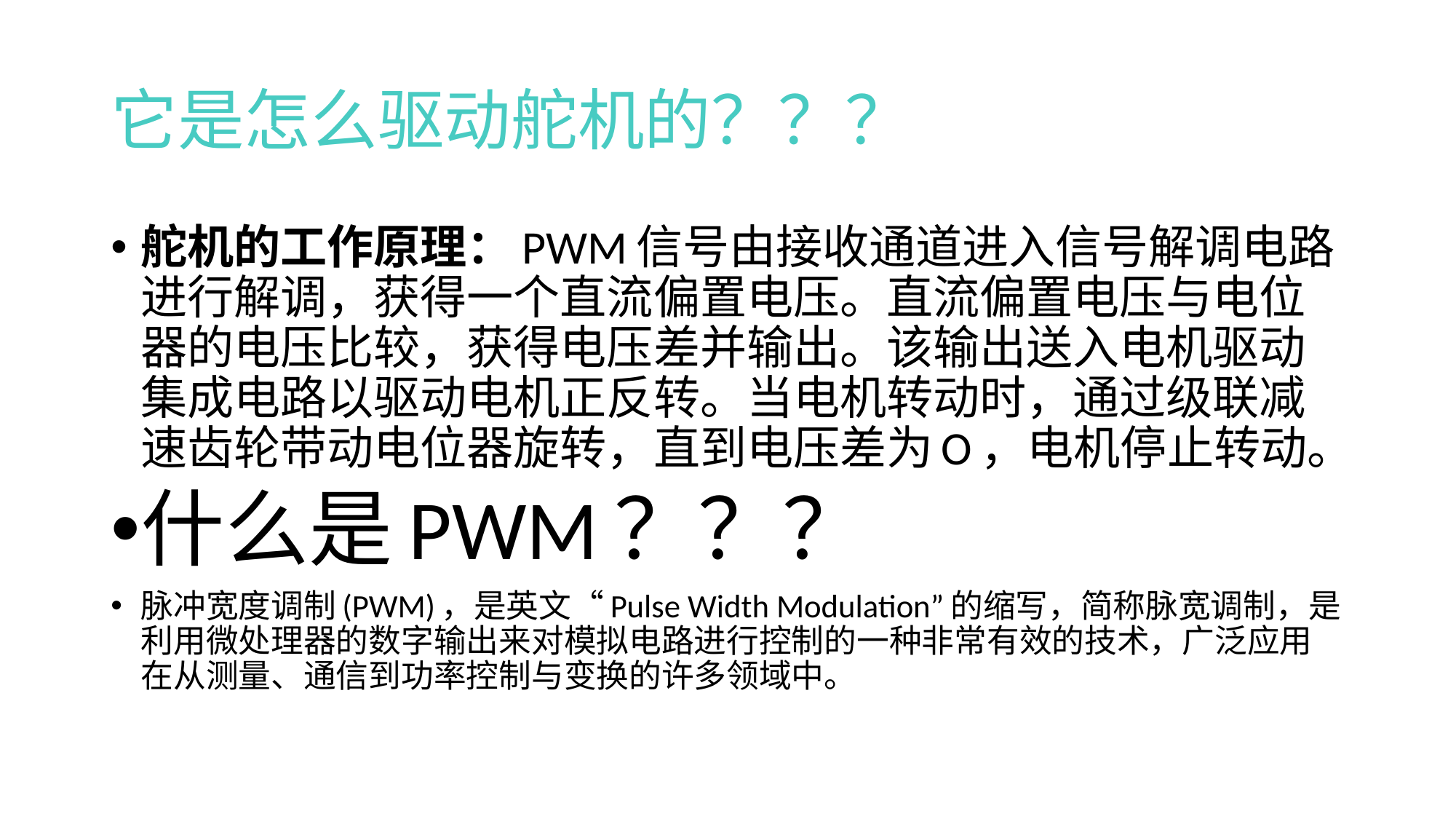

# 它是怎么驱动舵机的？？？
舵机的工作原理：PWM信号由接收通道进入信号解调电路进行解调，获得一个直流偏置电压。直流偏置电压与电位器的电压比较，获得电压差并输出。该输出送入电机驱动集成电路以驱动电机正反转。当电机转动时，通过级联减速齿轮带动电位器旋转，直到电压差为O，电机停止转动。
什么是PWM？？？
脉冲宽度调制(PWM)，是英文“Pulse Width Modulation”的缩写，简称脉宽调制，是利用微处理器的数字输出来对模拟电路进行控制的一种非常有效的技术，广泛应用在从测量、通信到功率控制与变换的许多领域中。 ​